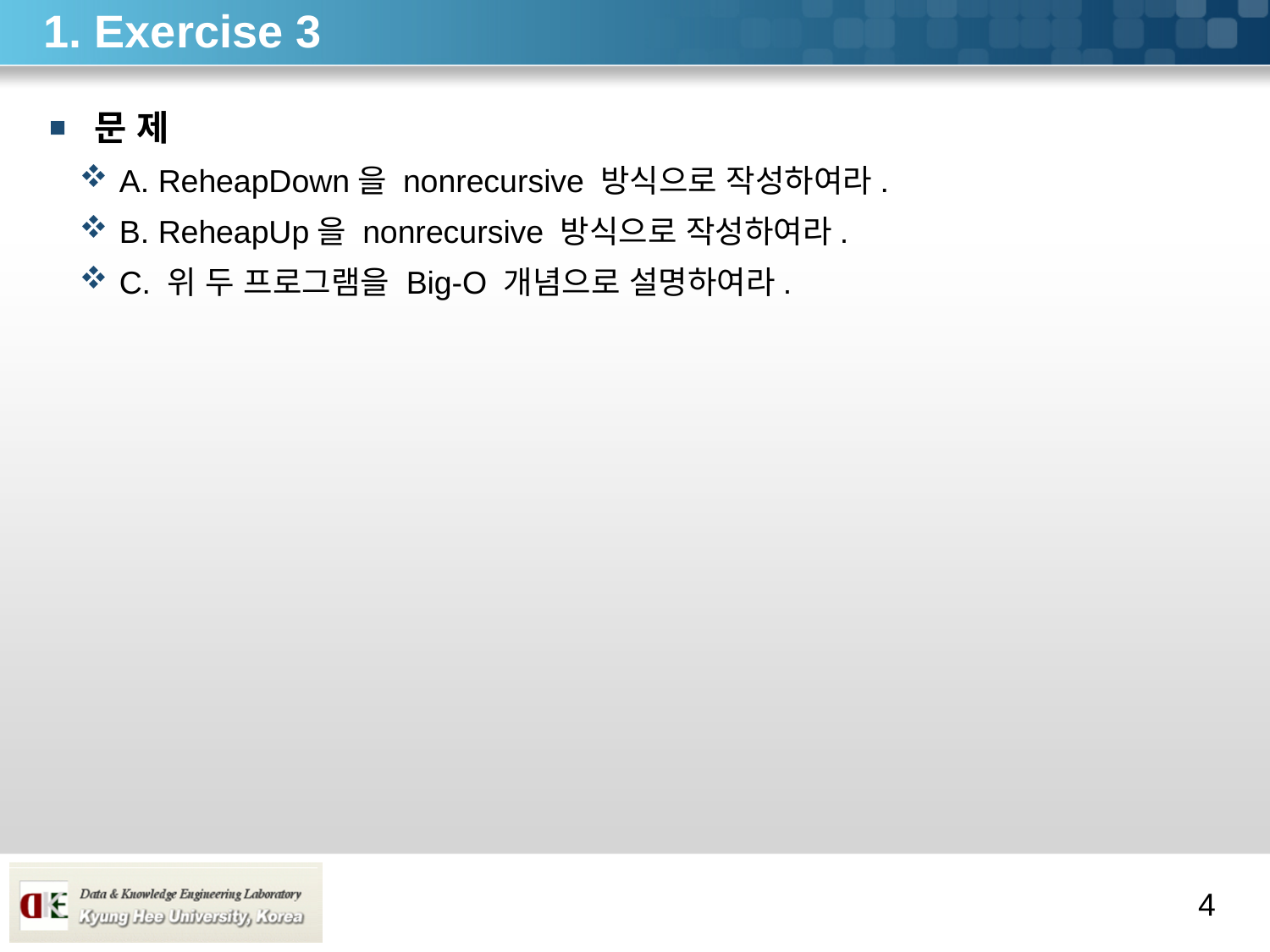

# 1. Exercise 3
문 제
A. ReheapDown을 nonrecursive 방식으로 작성하여라.
B. ReheapUp을 nonrecursive 방식으로 작성하여라.
C. 위 두 프로그램을 Big-O 개념으로 설명하여라.